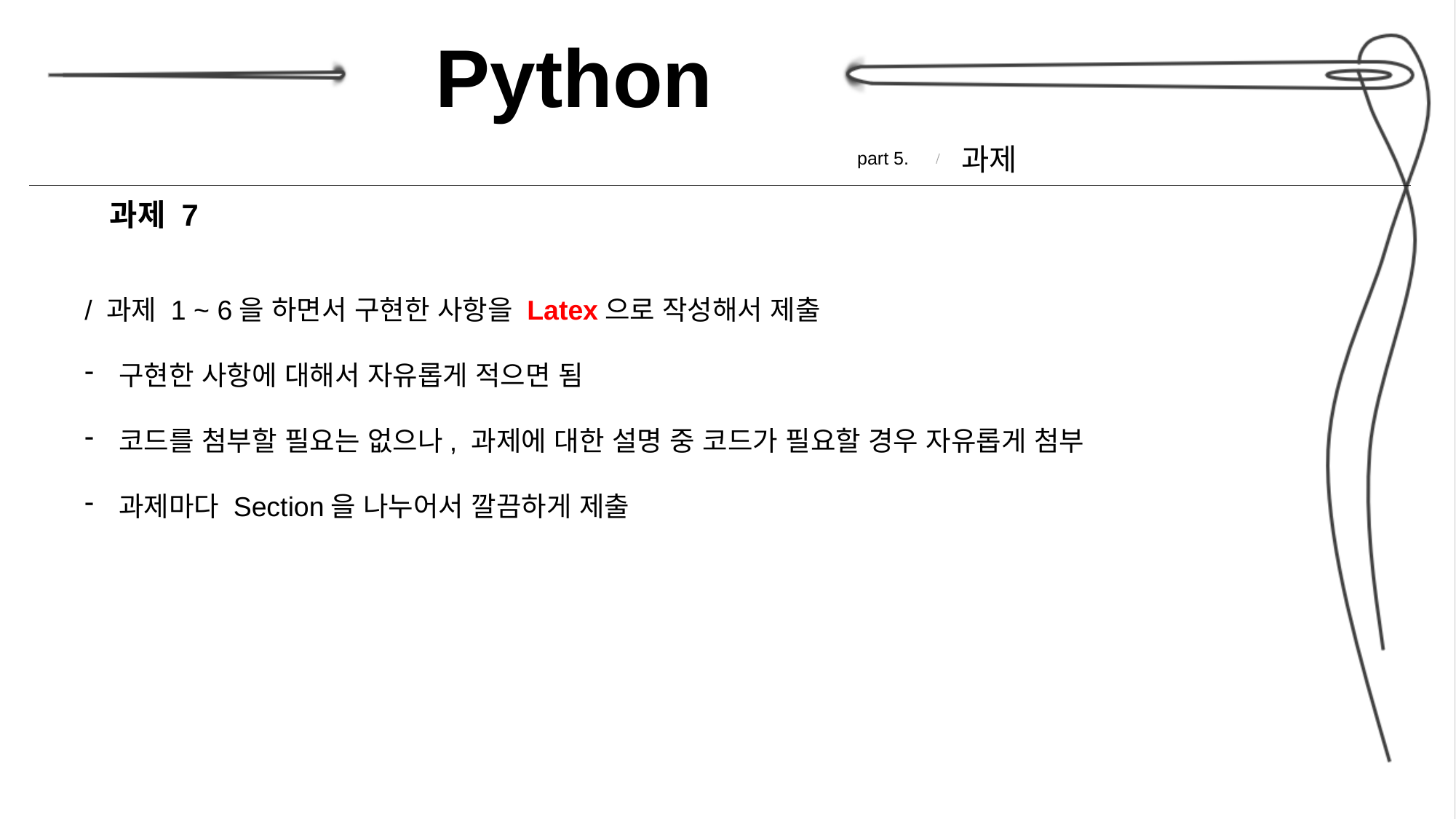

Python
과제
part 5.
과제 7
/ 과제 1 ~ 6을 하면서 구현한 사항을 Latex으로 작성해서 제출

구현한 사항에 대해서 자유롭게 적으면 됨

코드를 첨부할 필요는 없으나, 과제에 대한 설명 중 코드가 필요할 경우 자유롭게 첨부

과제마다 Section을 나누어서 깔끔하게 제출